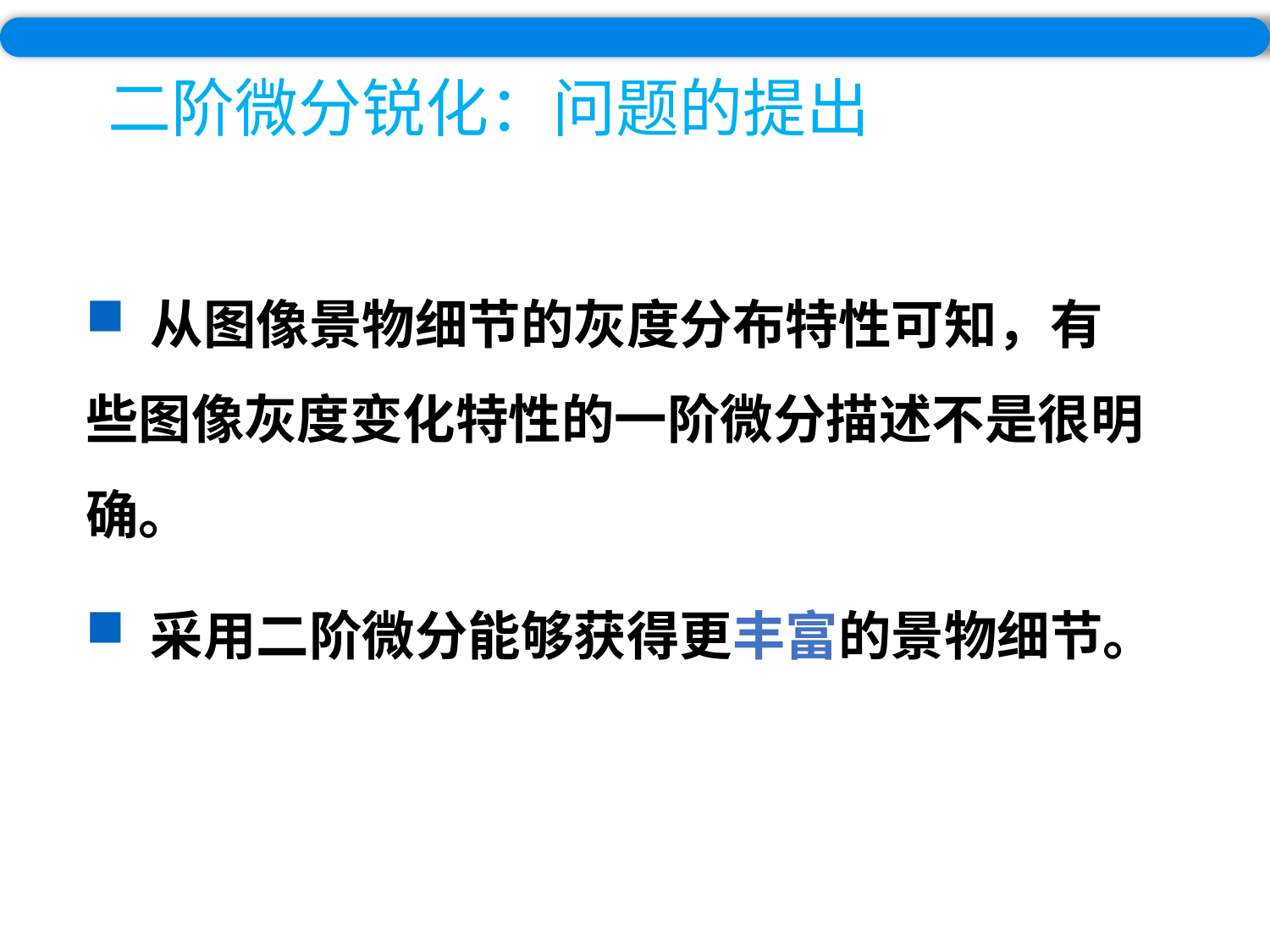

# 二阶微分锐化：问题的提出
 从图像景物细节的灰度分布特性可知，有些图像灰度变化特性的一阶微分描述不是很明确。
 采用二阶微分能够获得更丰富的景物细节。